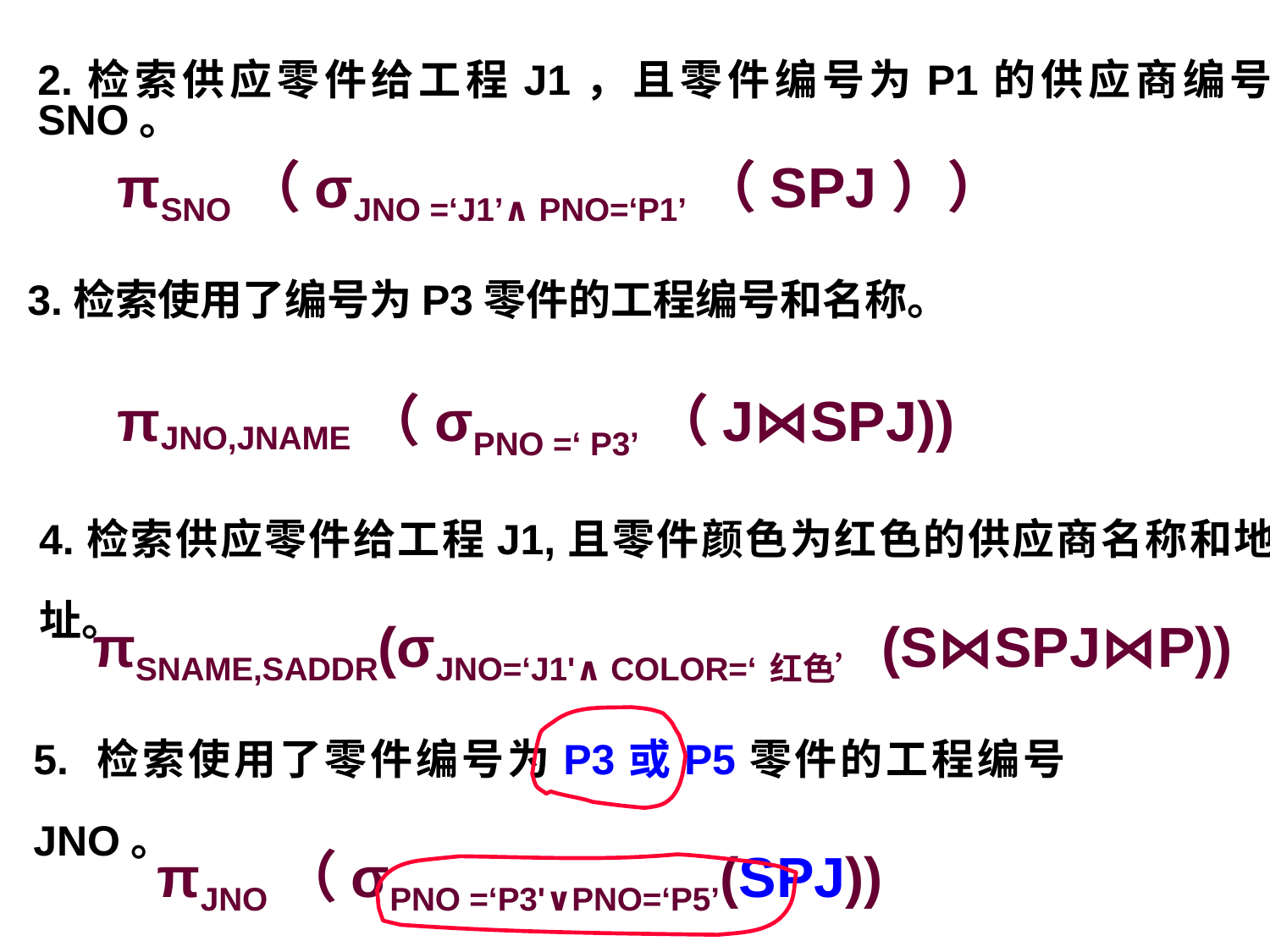

2.检索供应零件给工程J1，且零件编号为P1的供应商编号SNO。
πSNO（σJNO =‘J1’∧ PNO=‘P1’（SPJ））
3.检索使用了编号为P3零件的工程编号和名称。
πJNO,JNAME（σPNO =‘ P3’（J⋈SPJ))
4.检索供应零件给工程J1,且零件颜色为红色的供应商名称和地址。
πSNAME,SADDR(σJNO=‘J1'∧ COLOR=‘红色’(S⋈SPJ⋈P))
5. 检索使用了零件编号为P3或P5零件的工程编号JNO。

πJNO（σPNO =‘P3'∨PNO=‘P5’(SPJ))